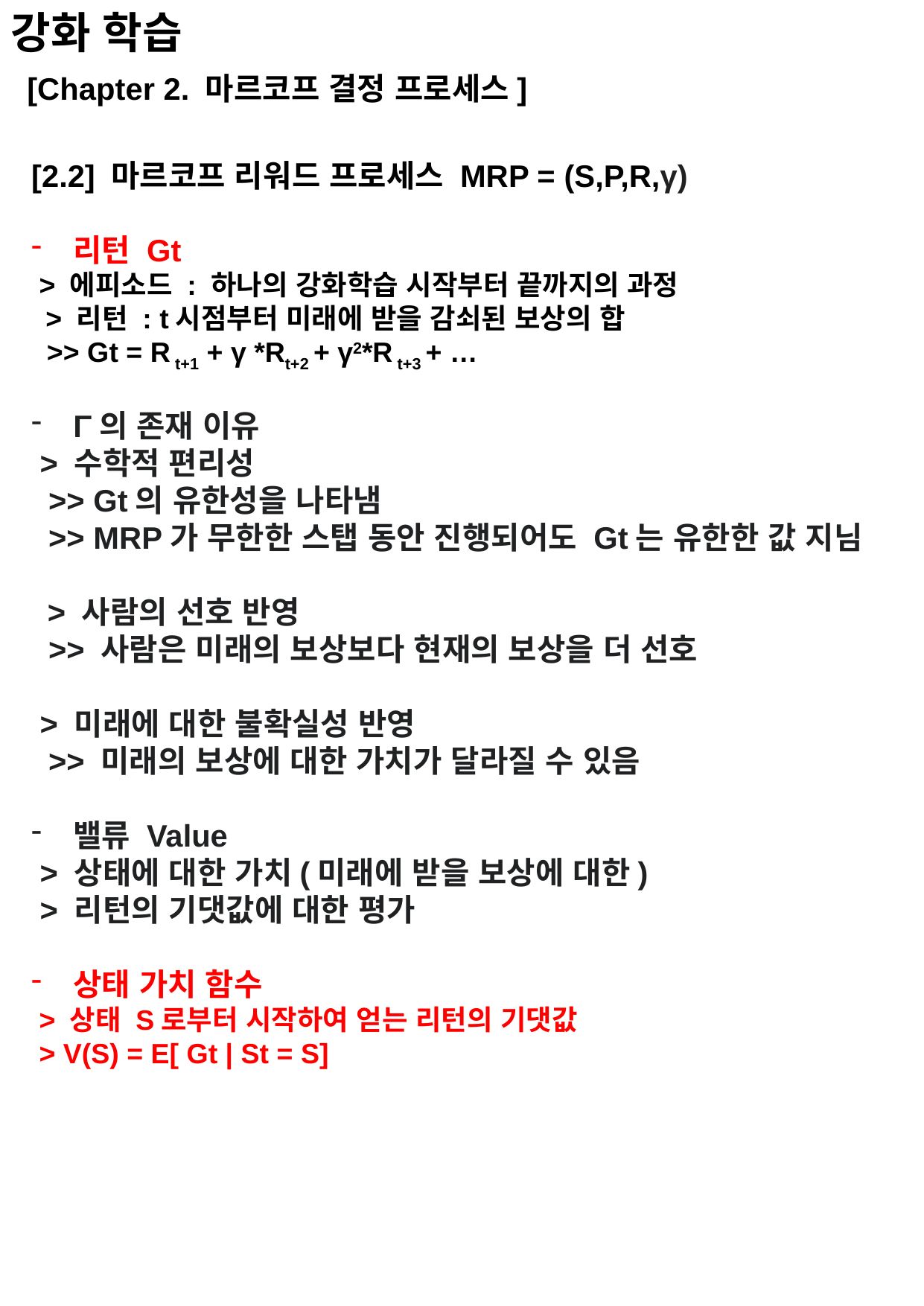

강화 학습
[Chapter 2. 마르코프 결정 프로세스]

[2.2] 마르코프 리워드 프로세스 MRP = (S,P,R,γ)

리턴 Gt
 > 에피소드 : 하나의 강화학습 시작부터 끝까지의 과정
 > 리턴 : t시점부터 미래에 받을 감쇠된 보상의 합
  >> Gt = R t+1 + γ *Rt+2 + γ2*R t+3 + …

Γ의 존재 이유
 > 수학적 편리성
  >> Gt의 유한성을 나타냄
  >> MRP가 무한한 스탭 동안 진행되어도 Gt는 유한한 값 지님
 > 사람의 선호 반영
  >> 사람은 미래의 보상보다 현재의 보상을 더 선호

 > 미래에 대한 불확실성 반영
  >> 미래의 보상에 대한 가치가 달라질 수 있음

밸류 Value
 > 상태에 대한 가치(미래에 받을 보상에 대한)
 > 리턴의 기댓값에 대한 평가

상태 가치 함수
 > 상태 S로부터 시작하여 얻는 리턴의 기댓값
 > V(S) = E[ Gt | St = S]